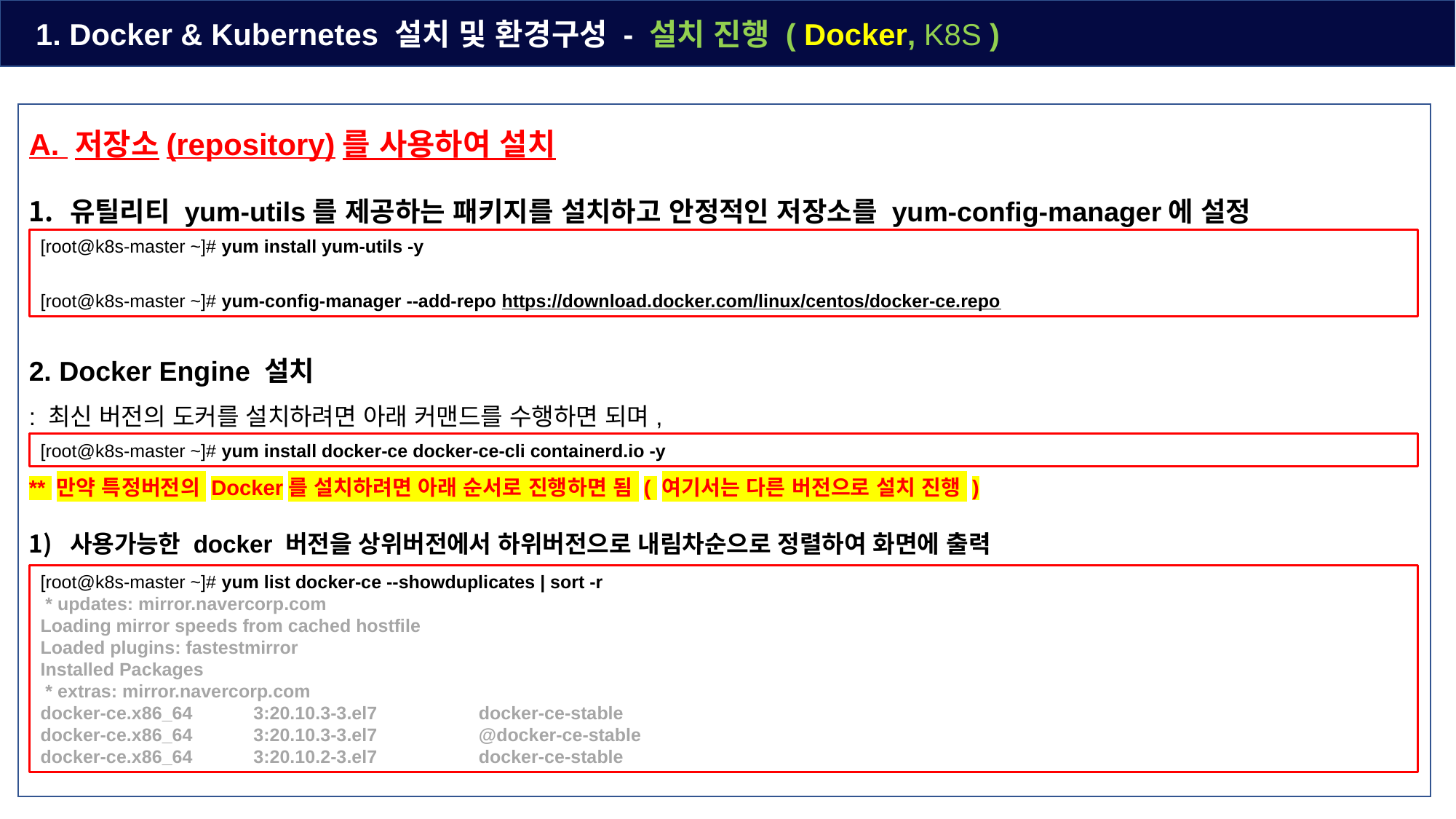

1. Docker & Kubernetes 설치 및 환경구성 - 설치 진행 ( Docker, K8S )
A. 저장소(repository)를 사용하여 설치
유틸리티 yum-utils를 제공하는 패키지를 설치하고 안정적인 저장소를 yum-config-manager에 설정

2. Docker Engine 설치
: 최신 버전의 도커를 설치하려면 아래 커맨드를 수행하면 되며,

** 만약 특정버전의 Docker를 설치하려면 아래 순서로 진행하면 됨 ( 여기서는 다른 버전으로 설치 진행 )

사용가능한 docker 버전을 상위버전에서 하위버전으로 내림차순으로 정렬하여 화면에 출력

[root@k8s-master ~]# yum install yum-utils -y
[root@k8s-master ~]# yum-config-manager --add-repo https://download.docker.com/linux/centos/docker-ce.repo
[root@k8s-master ~]# yum install docker-ce docker-ce-cli containerd.io -y
[root@k8s-master ~]# yum list docker-ce --showduplicates | sort -r
 * updates: mirror.navercorp.com
Loading mirror speeds from cached hostfile
Loaded plugins: fastestmirror
Installed Packages
 * extras: mirror.navercorp.com
docker-ce.x86_64            3:20.10.3-3.el7                    docker-ce-stable
docker-ce.x86_64            3:20.10.3-3.el7                    @docker-ce-stable
docker-ce.x86_64            3:20.10.2-3.el7                    docker-ce-stable